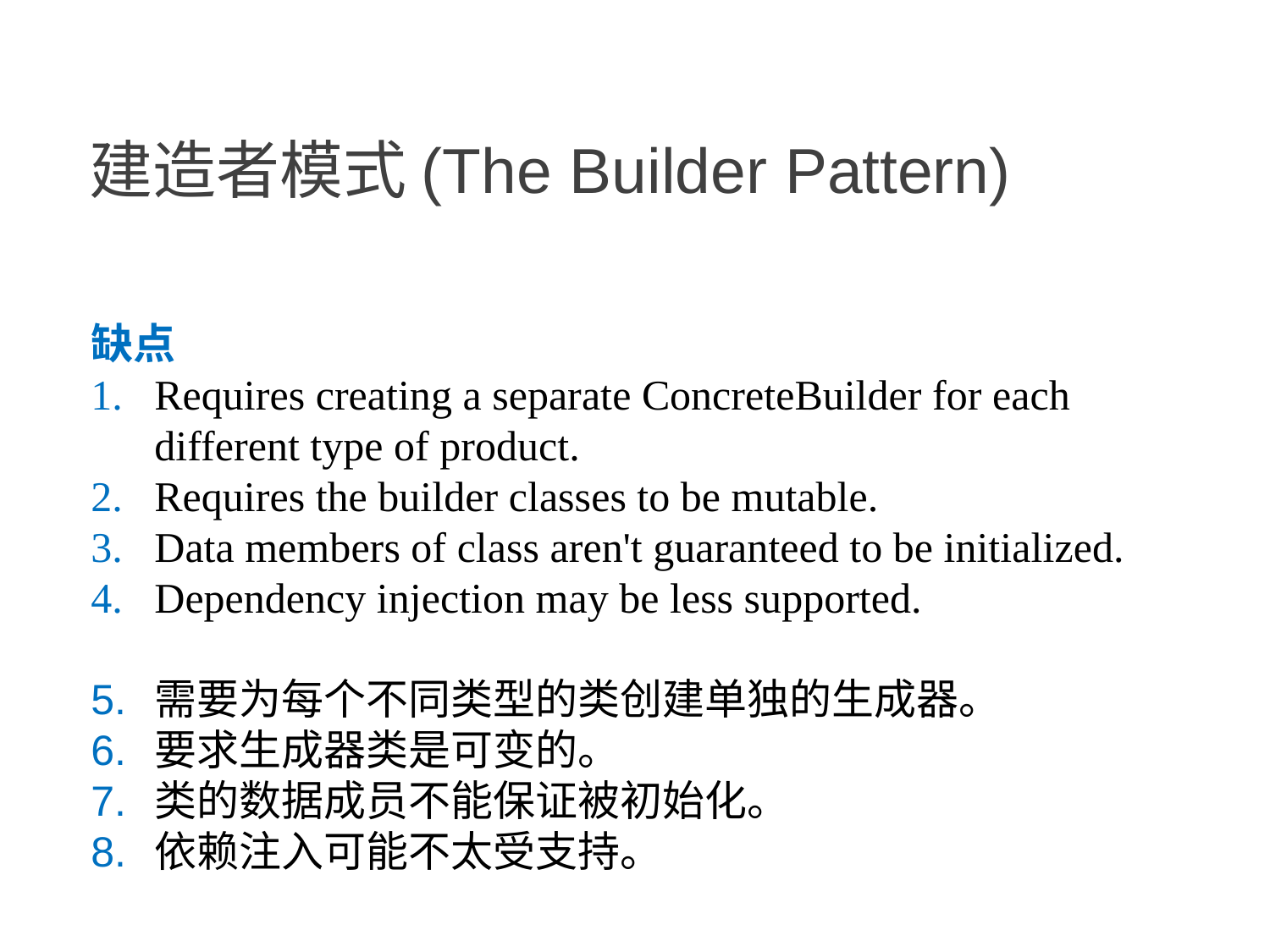

建造者模式(The Builder Pattern)
缺点
Requires creating a separate ConcreteBuilder for each different type of product.
Requires the builder classes to be mutable.
Data members of class aren't guaranteed to be initialized.
Dependency injection may be less supported.

需要为每个不同类型的类创建单独的生成器。
要求生成器类是可变的。
类的数据成员不能保证被初始化。
依赖注入可能不太受支持。